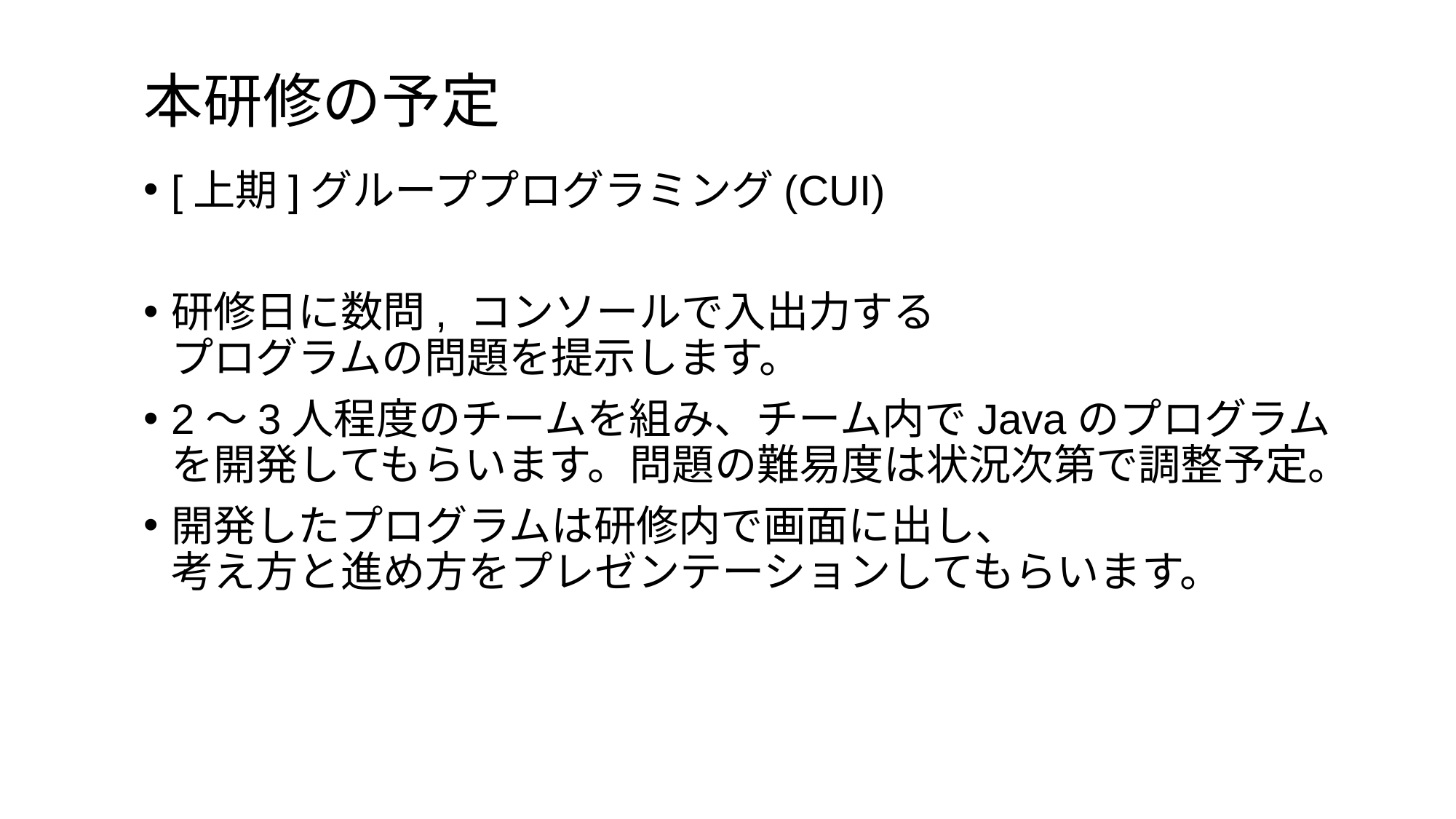

# 本研修の予定
[上期]グループプログラミング(CUI)

研修日に数問, コンソールで入出力する
プログラムの問題を提示します。
2～3人程度のチームを組み、チーム内でJavaのプログラムを開発してもらいます。問題の難易度は状況次第で調整予定。
開発したプログラムは研修内で画面に出し、
考え方と進め方をプレゼンテーションしてもらいます。